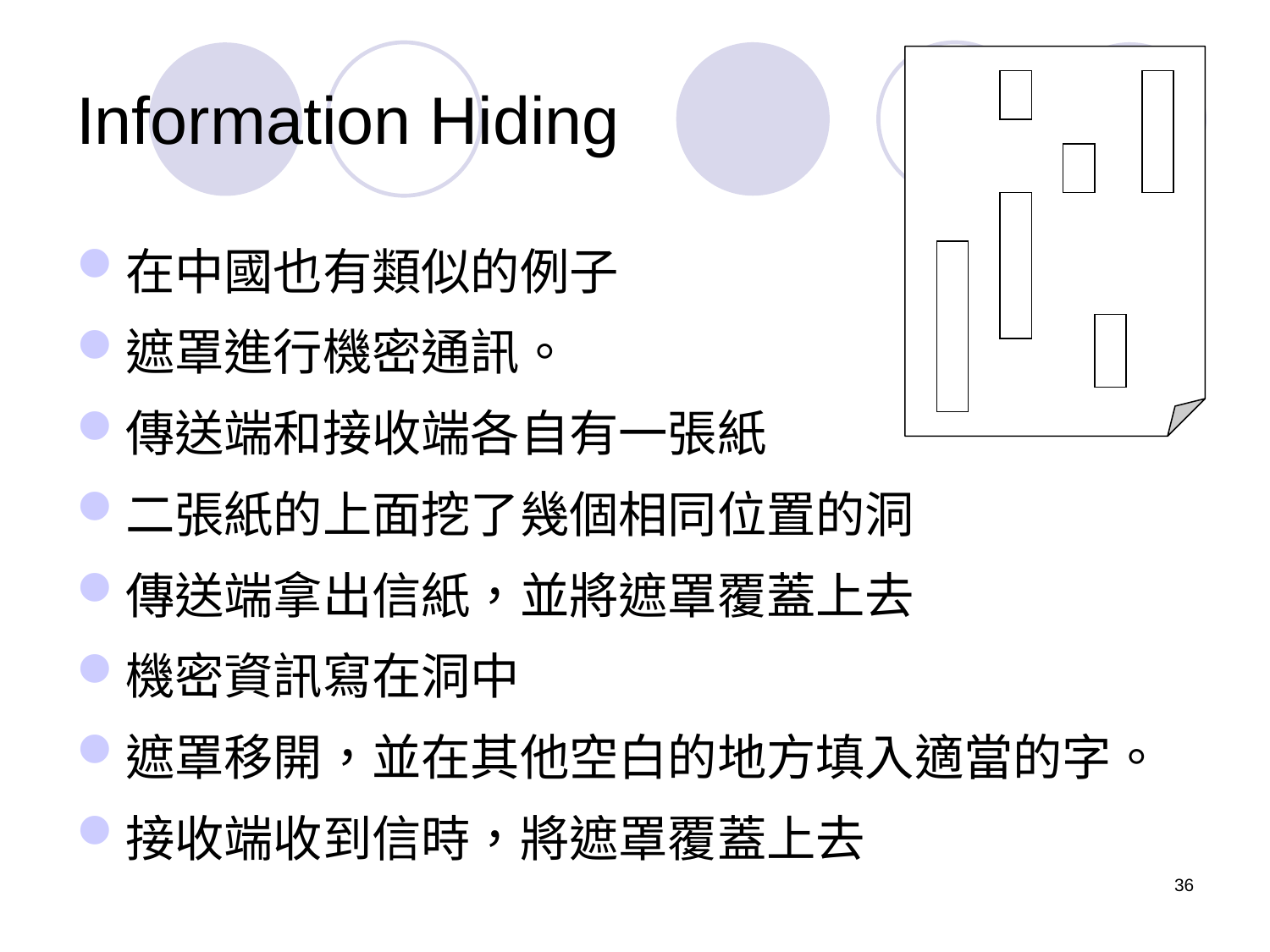

# Information Hiding

在中國也有類似的例子
遮罩進行機密通訊。
傳送端和接收端各自有一張紙
二張紙的上面挖了幾個相同位置的洞
傳送端拿出信紙，並將遮罩覆蓋上去
機密資訊寫在洞中
遮罩移開，並在其他空白的地方填入適當的字。
接收端收到信時，將遮罩覆蓋上去

36